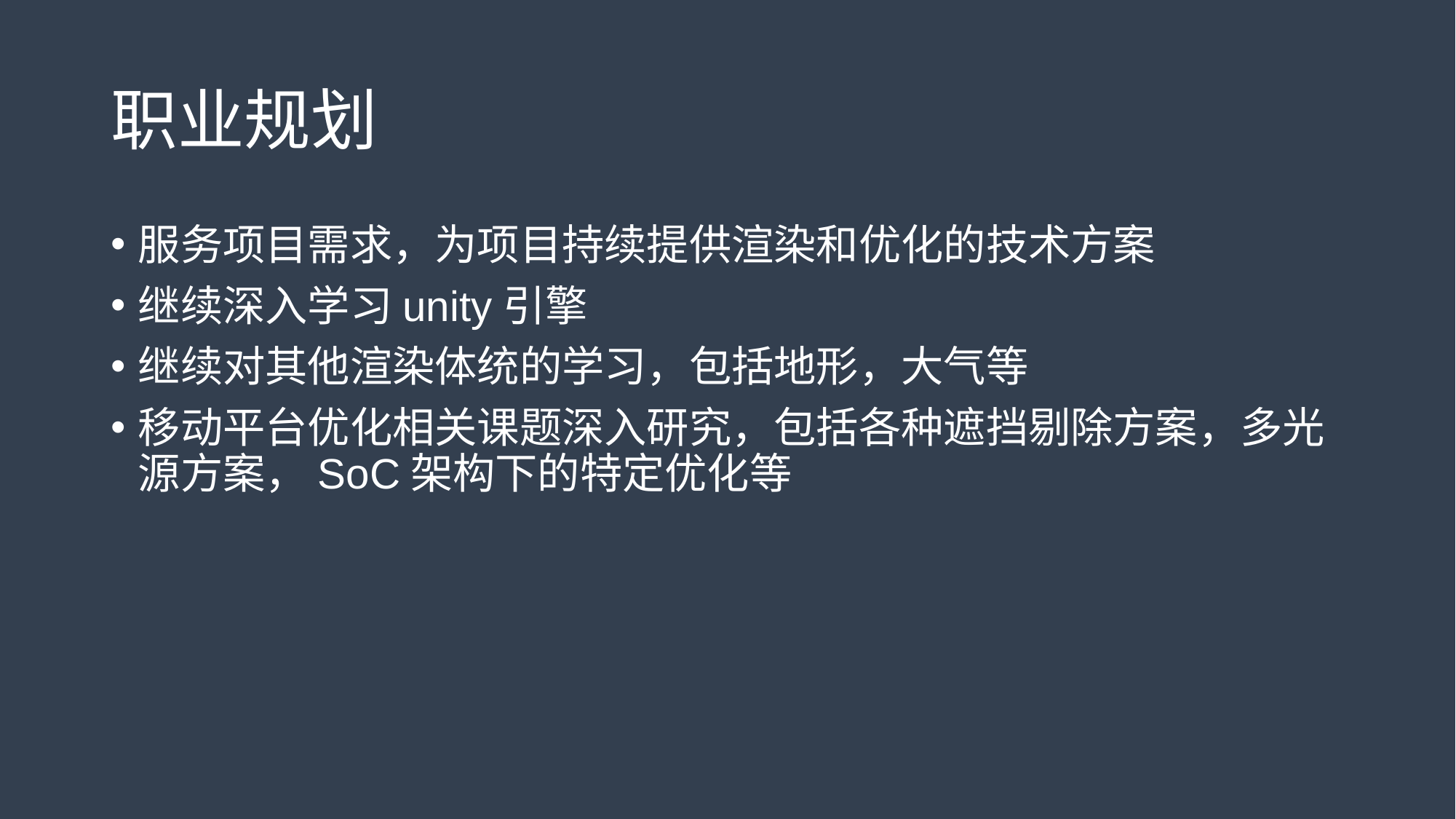

# 职业规划
服务项目需求，为项目持续提供渲染和优化的技术方案
继续深入学习unity引擎
继续对其他渲染体统的学习，包括地形，大气等
移动平台优化相关课题深入研究，包括各种遮挡剔除方案，多光源方案，SoC架构下的特定优化等